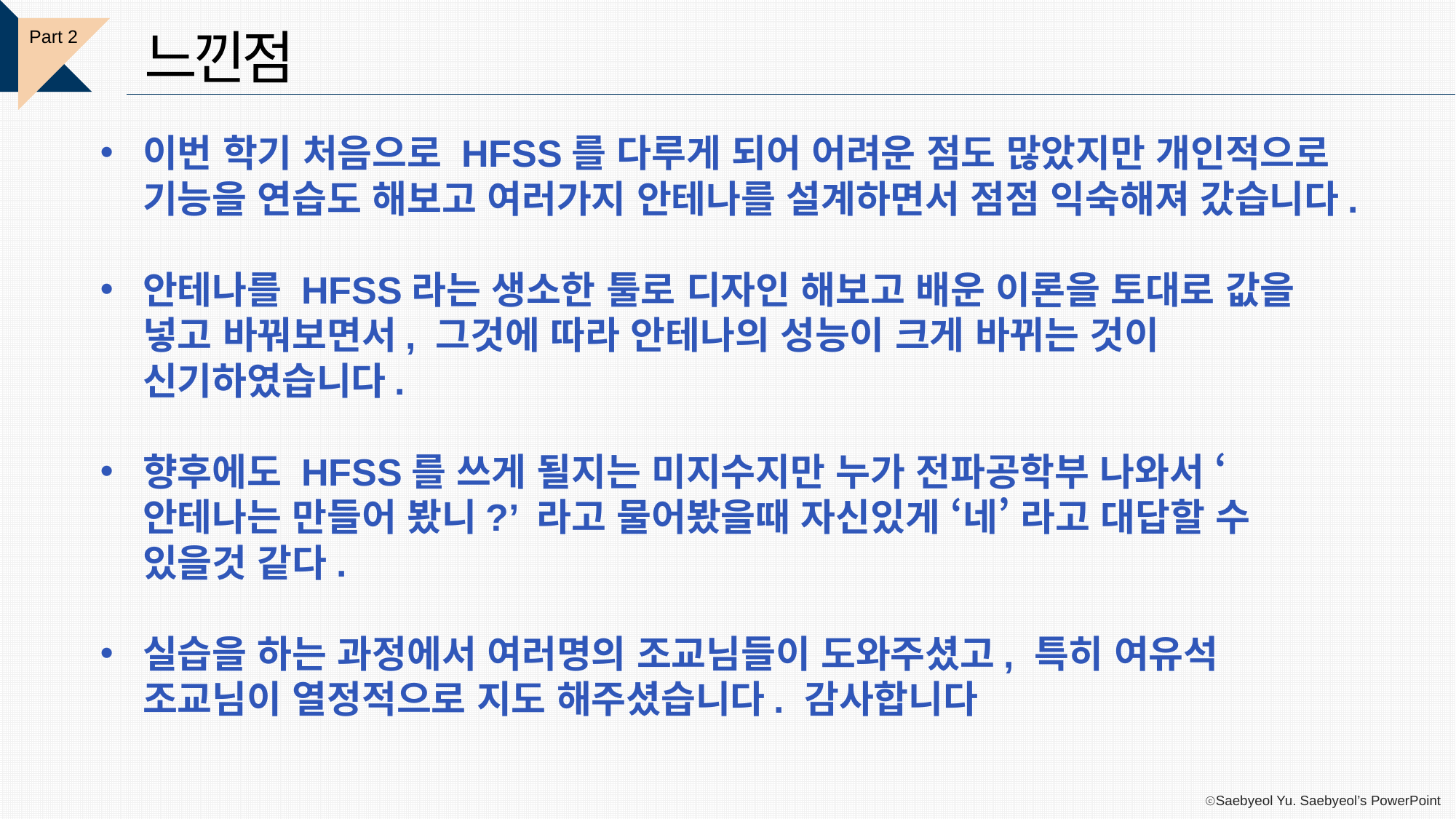

느낀점

Part 2
이번 학기 처음으로 HFSS를 다루게 되어 어려운 점도 많았지만 개인적으로 기능을 연습도 해보고 여러가지 안테나를 설계하면서 점점 익숙해져 갔습니다.

안테나를 HFSS라는 생소한 툴로 디자인 해보고 배운 이론을 토대로 값을 넣고 바꿔보면서, 그것에 따라 안테나의 성능이 크게 바뀌는 것이 신기하였습니다.

향후에도 HFSS를 쓰게 될지는 미지수지만 누가 전파공학부 나와서 ‘안테나는 만들어 봤니?’ 라고 물어봤을때 자신있게 ‘네’ 라고 대답할 수 있을것 같다.

실습을 하는 과정에서 여러명의 조교님들이 도와주셨고, 특히 여유석 조교님이 열정적으로 지도 해주셨습니다. 감사합니다